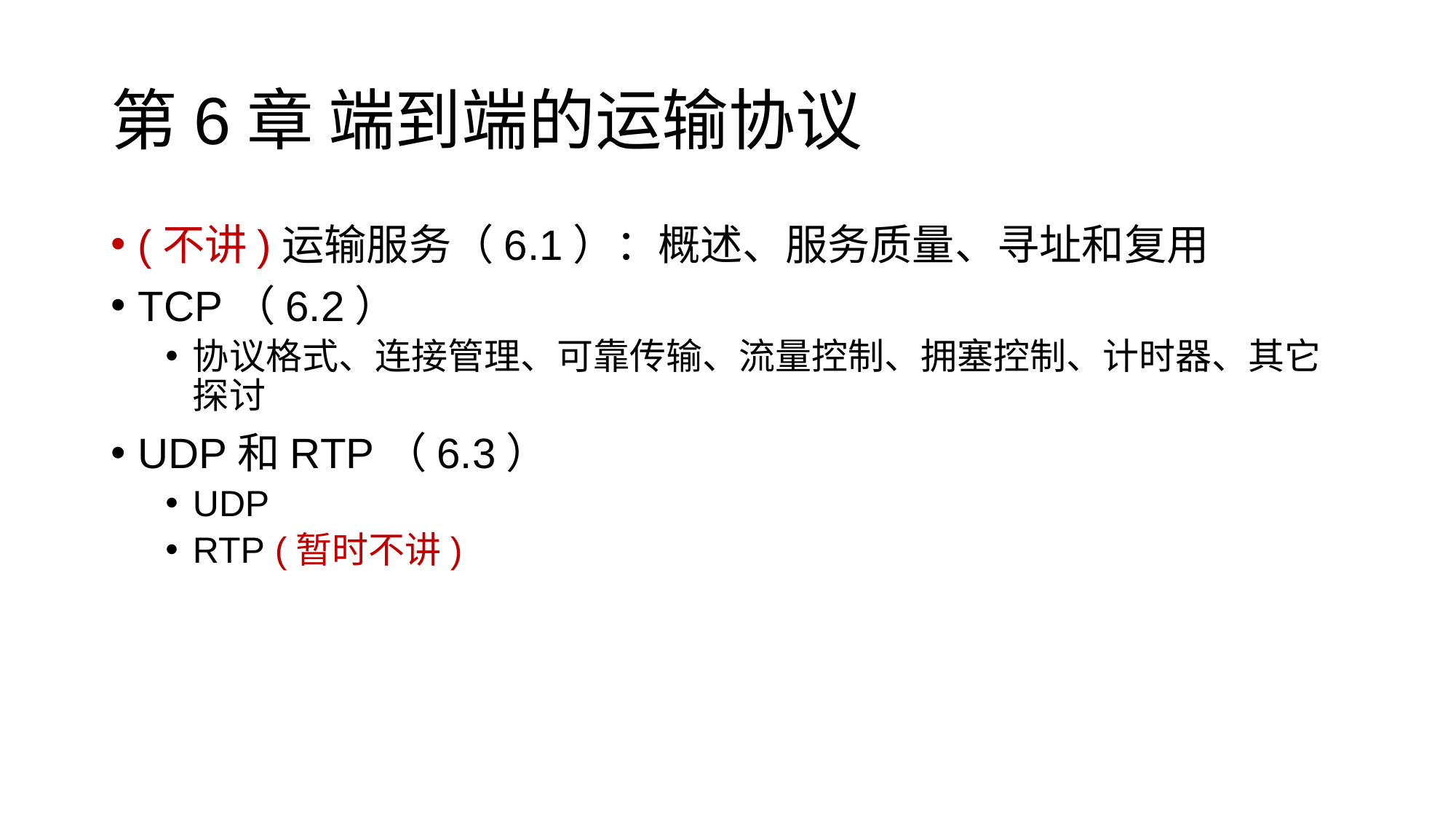

# 第6章 端到端的运输协议
(不讲)运输服务（6.1）：概述、服务质量、寻址和复用
TCP（6.2）
协议格式、连接管理、可靠传输、流量控制、拥塞控制、计时器、其它探讨
UDP和RTP（6.3）
UDP
RTP (暂时不讲)